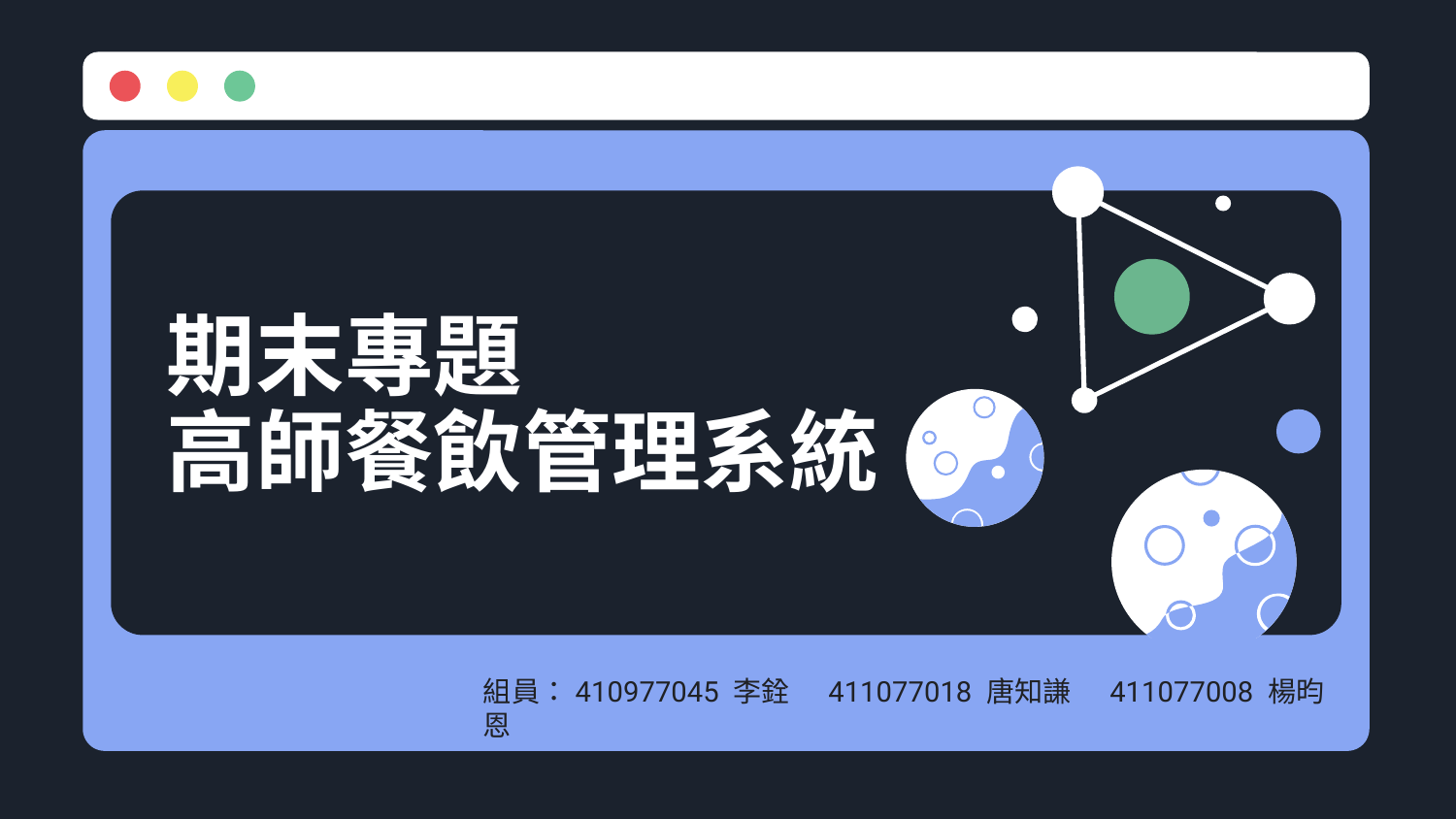

# 期末專題 高師餐飲管理系統

組員：410977045 李銓     411077018 唐知謙     411077008 楊昀恩